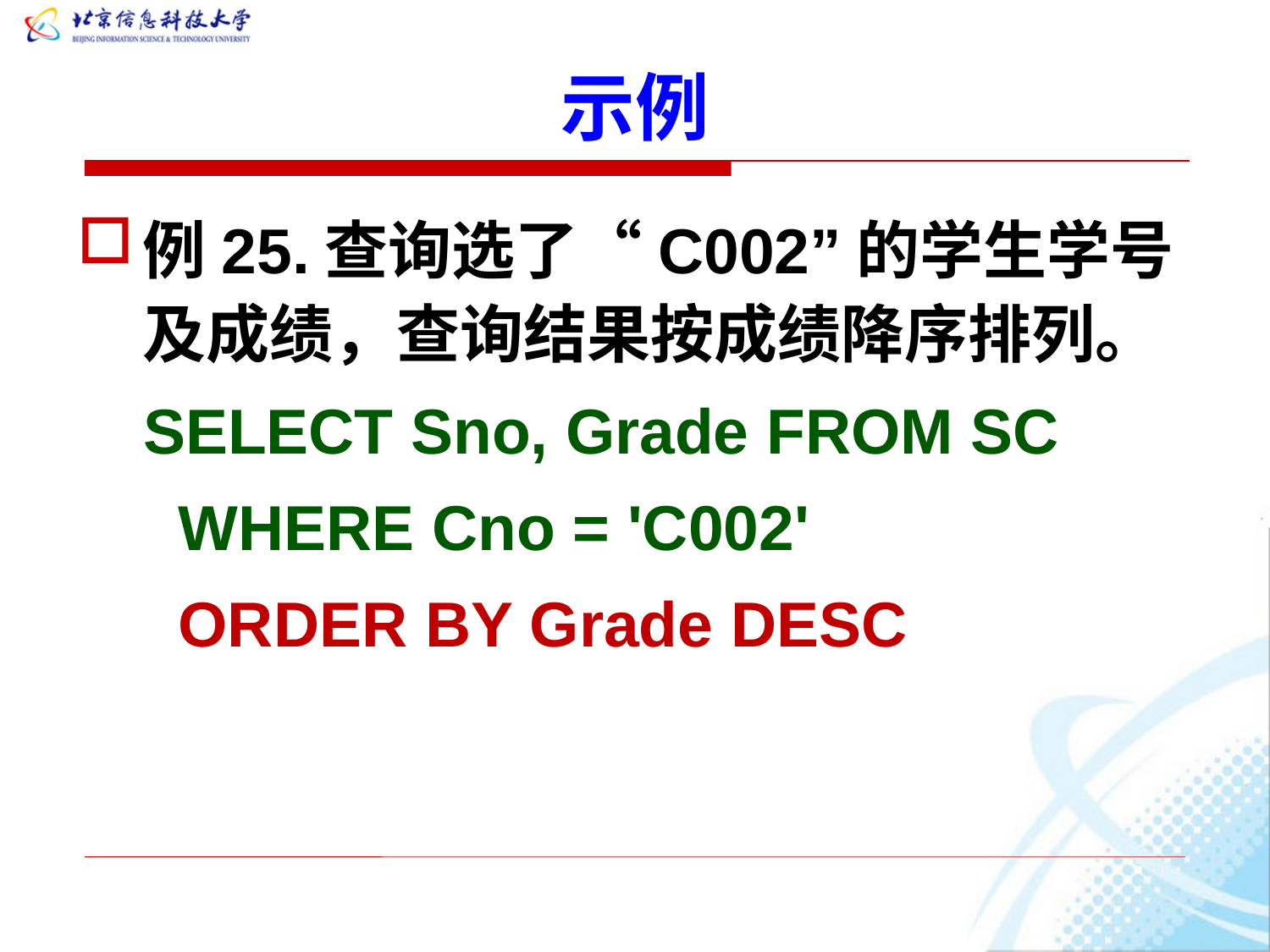

# 示例
例25.查询选了“C002”的学生学号及成绩，查询结果按成绩降序排列。
SELECT Sno, Grade FROM SC
  WHERE Cno = 'C002'
  ORDER BY Grade DESC

45